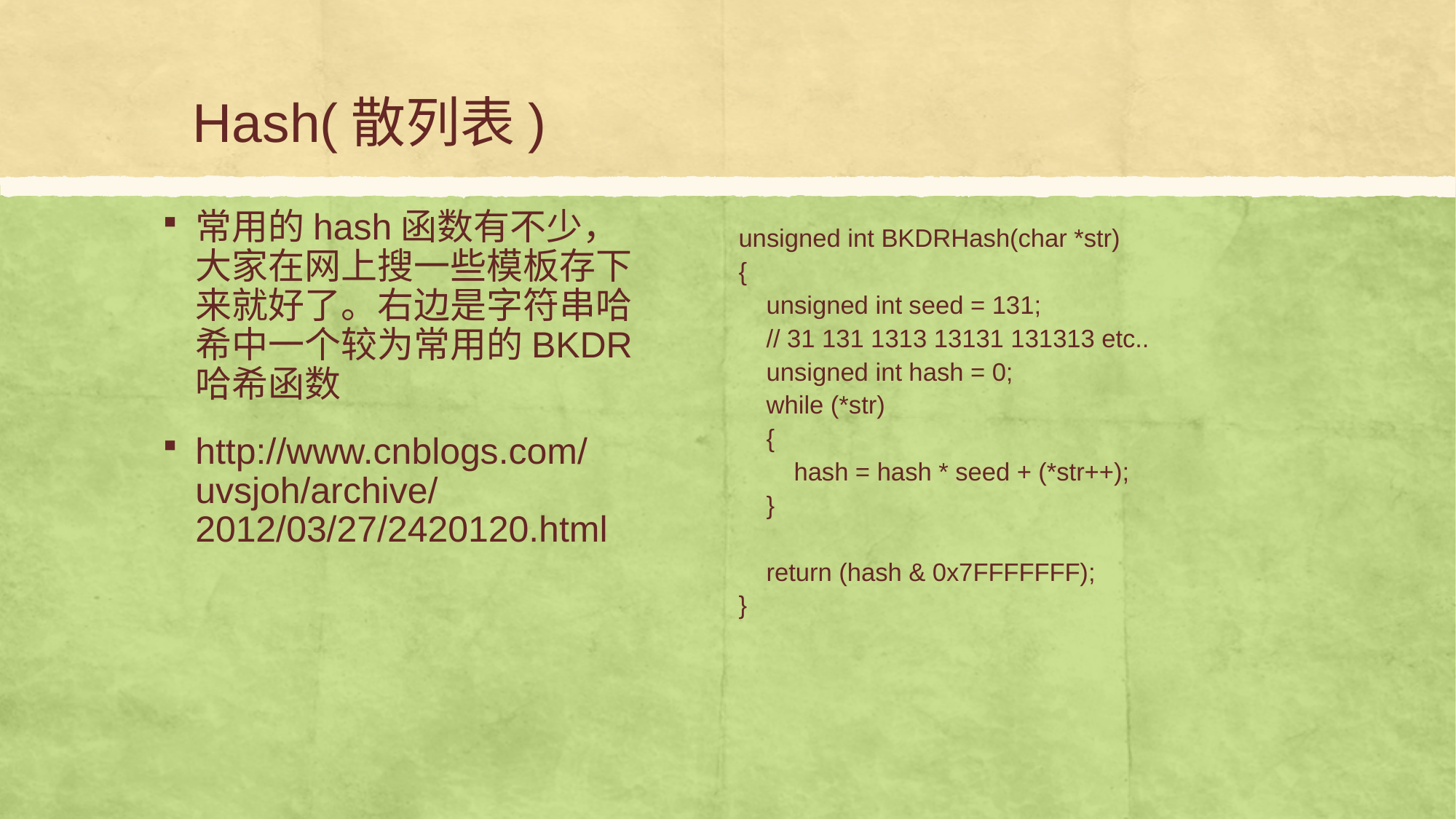

# Hash(散列表)
常用的hash函数有不少，大家在网上搜一些模板存下来就好了。右边是字符串哈希中一个较为常用的BKDR哈希函数
http://www.cnblogs.com/uvsjoh/archive/2012/03/27/2420120.html
unsigned int BKDRHash(char *str)
{
    unsigned int seed = 131;
    // 31 131 1313 13131 131313 etc..
    unsigned int hash = 0;
    while (*str)
    {
        hash = hash * seed + (*str++);
    }

    return (hash & 0x7FFFFFFF);
}